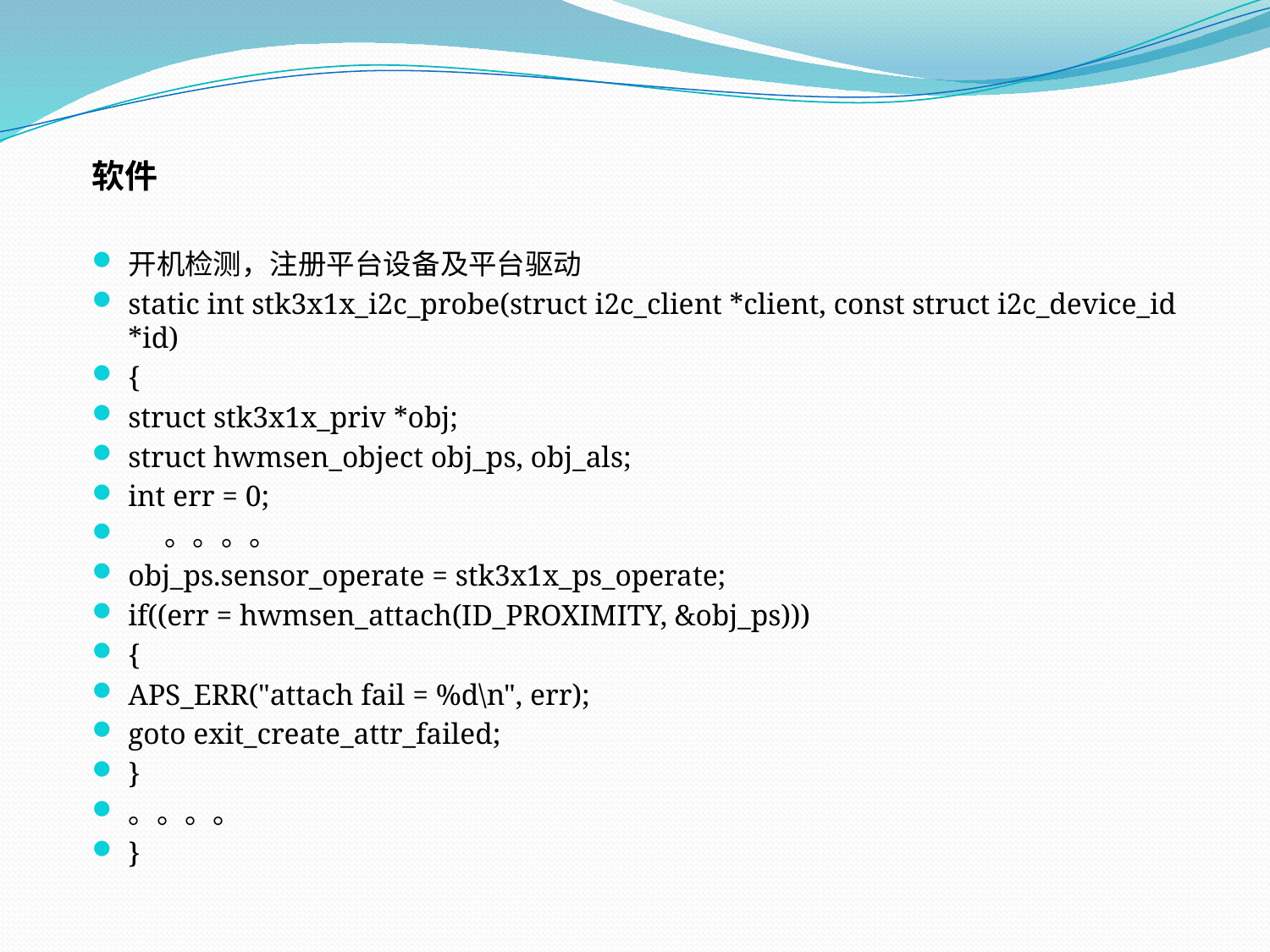

软件

开机检测，注册平台设备及平台驱动
static int stk3x1x_i2c_probe(struct i2c_client *client, const struct i2c_device_id *id)
{
	struct stk3x1x_priv *obj;
	struct hwmsen_object obj_ps, obj_als;
		int err = 0;
     。。。。
	obj_ps.sensor_operate = stk3x1x_ps_operate;
	if((err = hwmsen_attach(ID_PROXIMITY, &obj_ps)))
	{
		APS_ERR("attach fail = %d\n", err);
		goto exit_create_attr_failed;
		}
。。。。
}